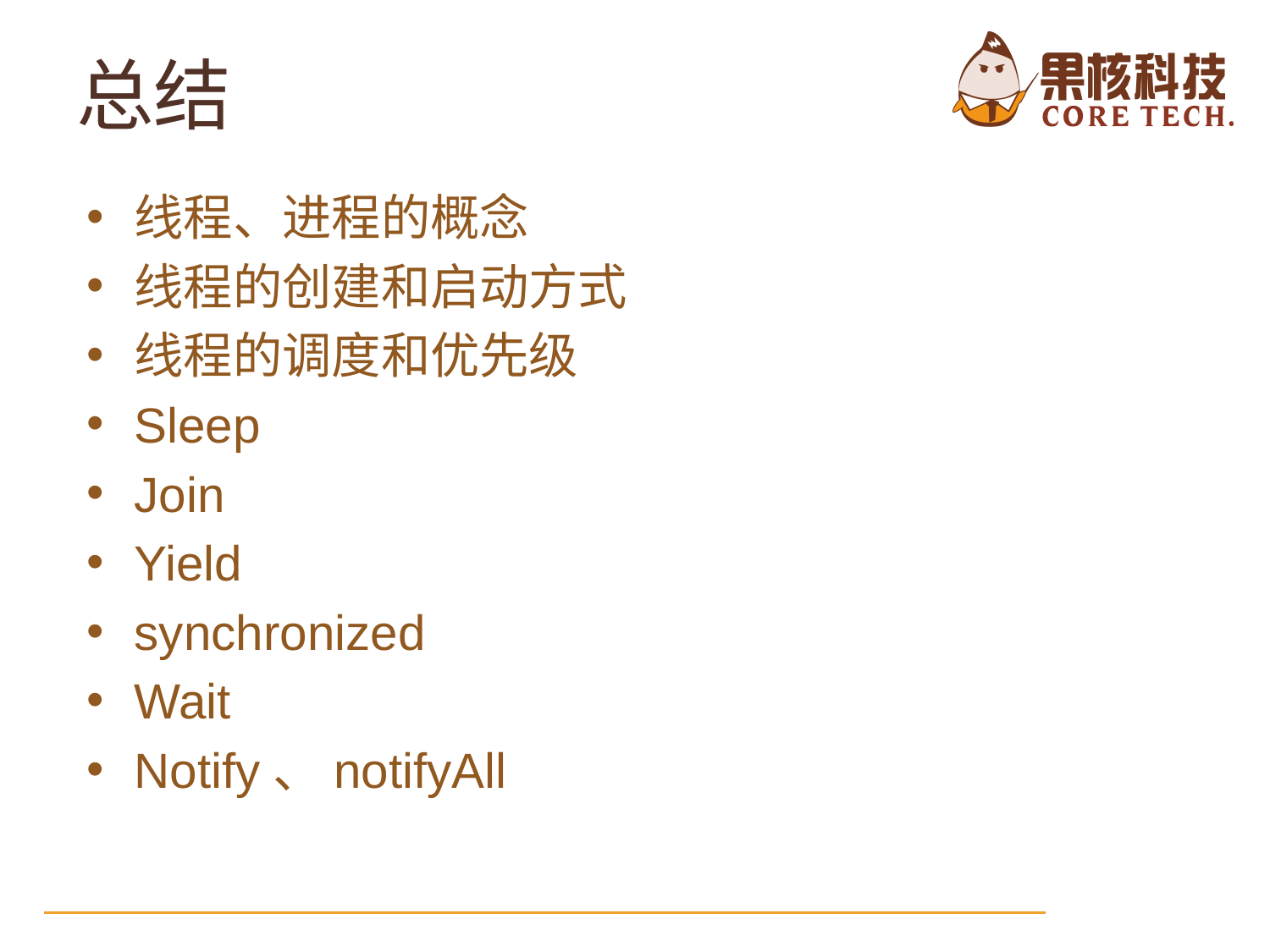

# 总结
线程、进程的概念
线程的创建和启动方式
线程的调度和优先级
Sleep
Join
Yield
synchronized
Wait
Notify、notifyAll